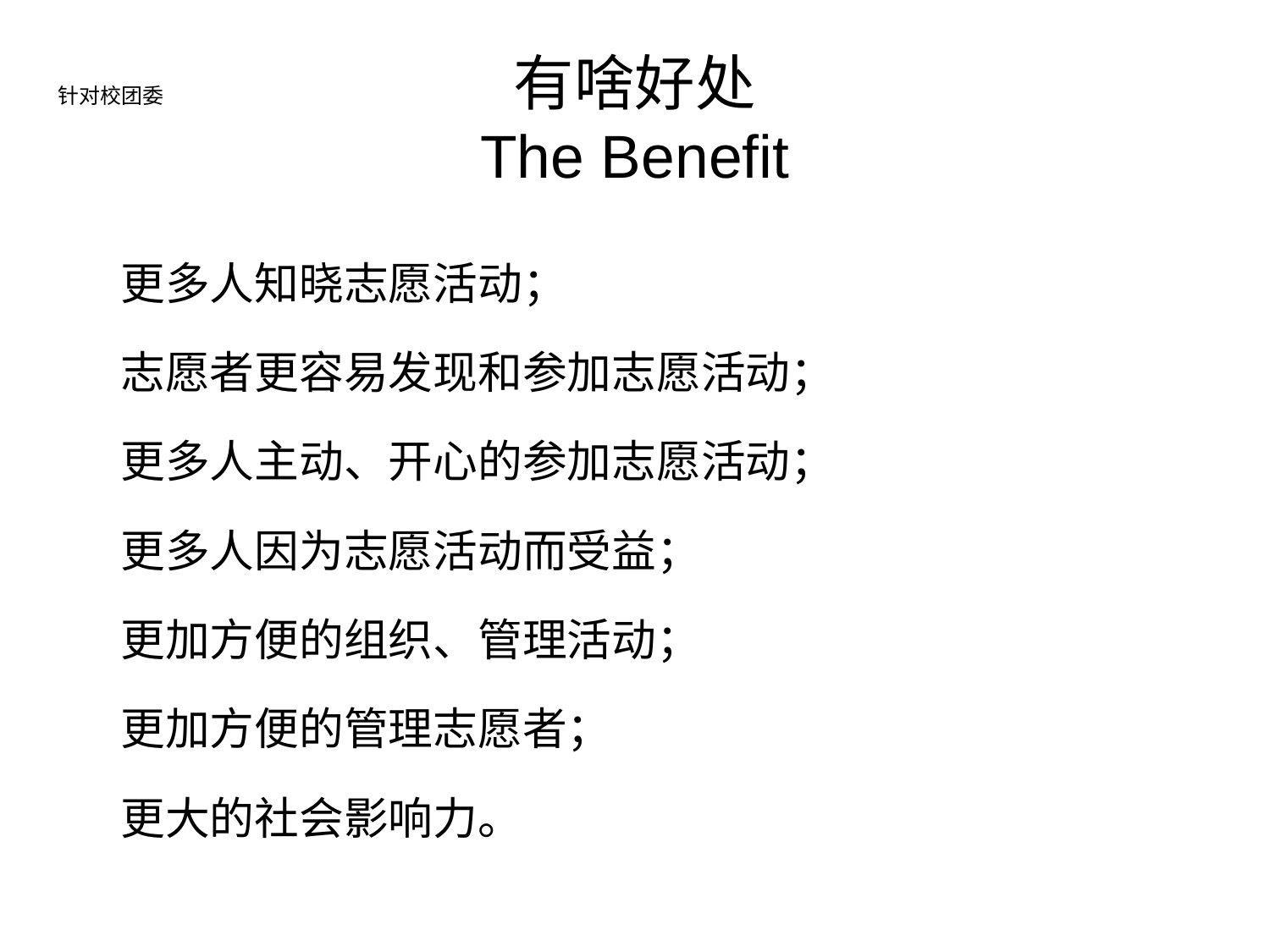

# 有啥好处 The Benefit
针对校团委
更多人知晓志愿活动；
志愿者更容易发现和参加志愿活动；
更多人主动、开心的参加志愿活动；
更多人因为志愿活动而受益；
更加方便的组织、管理活动；
更加方便的管理志愿者；
更大的社会影响力。